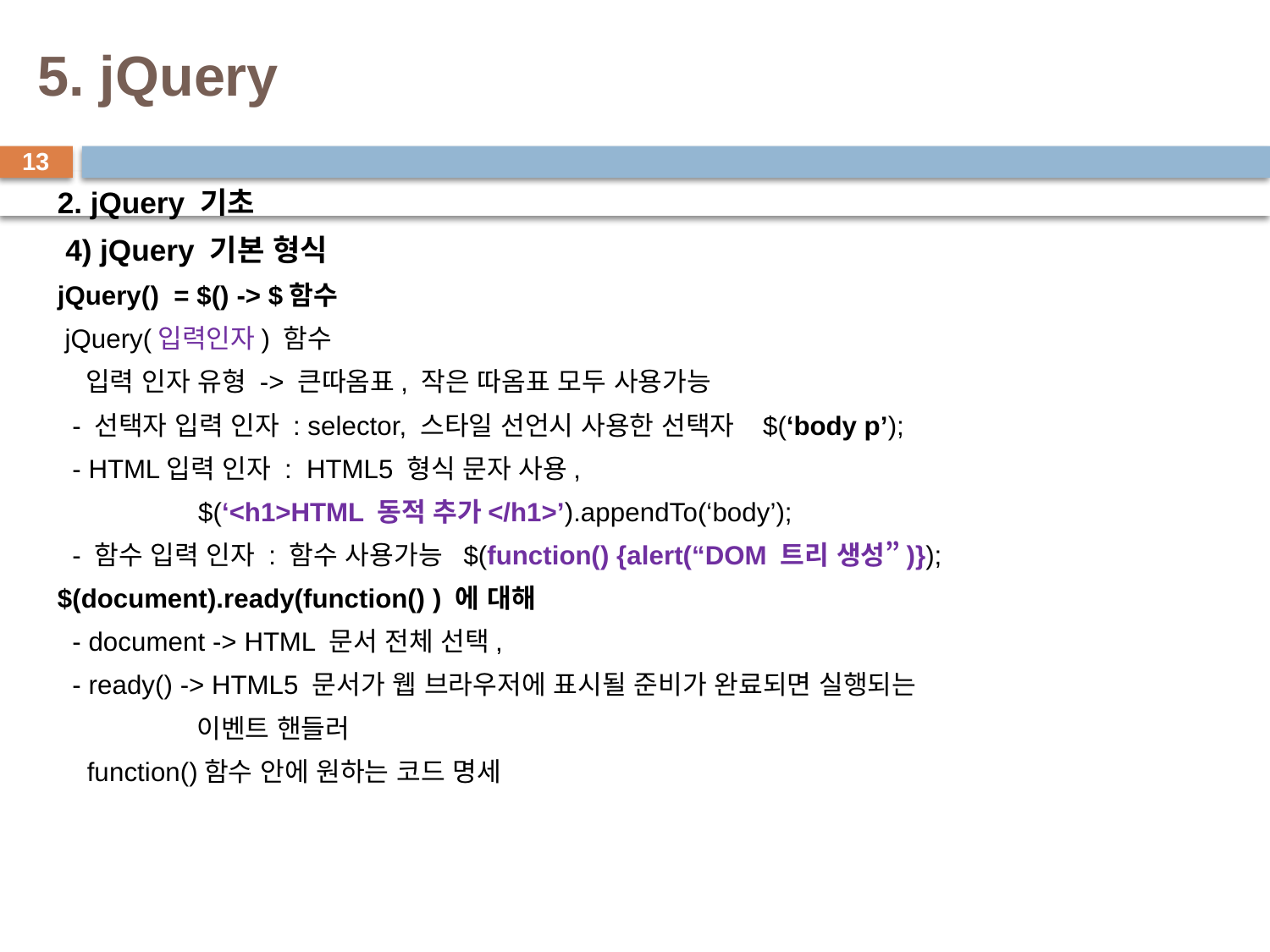

# 5. jQuery
13
2. jQuery 기초
 4) jQuery 기본 형식
jQuery()  = $() -> $함수
 jQuery(입력인자) 함수
   입력 인자 유형 -> 큰따옴표, 작은 따옴표 모두 사용가능
  - 선택자 입력 인자 : selector, 스타일 선언시 사용한 선택자   $(‘body p’);
  - HTML입력 인자 :  HTML5 형식 문자 사용,
                   $(‘<h1>HTML 동적 추가</h1>’).appendTo(‘body’);
  - 함수 입력 인자 : 함수 사용가능  $(function() {alert(“DOM 트리 생성”)});
$(document).ready(function() ) 에 대해
  - document -> HTML 문서 전체 선택,
  - ready() -> HTML5 문서가 웹 브라우저에 표시될 준비가 완료되면 실행되는
                  이벤트 핸들러
    function()함수 안에 원하는 코드 명세